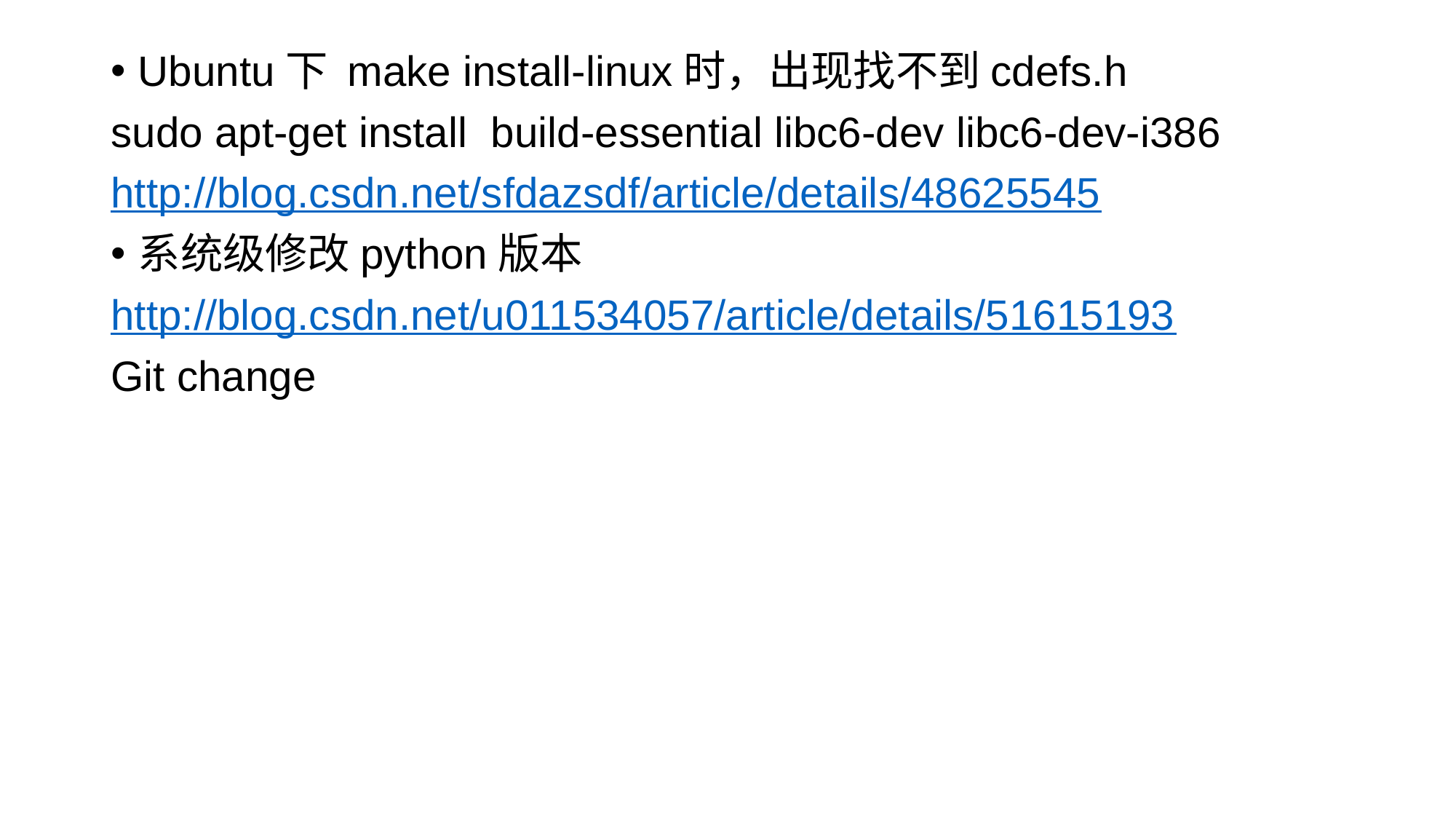

Ubuntu下 make install-linux时，出现找不到cdefs.h
sudo apt-get install  build-essential libc6-dev libc6-dev-i386
http://blog.csdn.net/sfdazsdf/article/details/48625545
系统级修改python版本
http://blog.csdn.net/u011534057/article/details/51615193
Git change